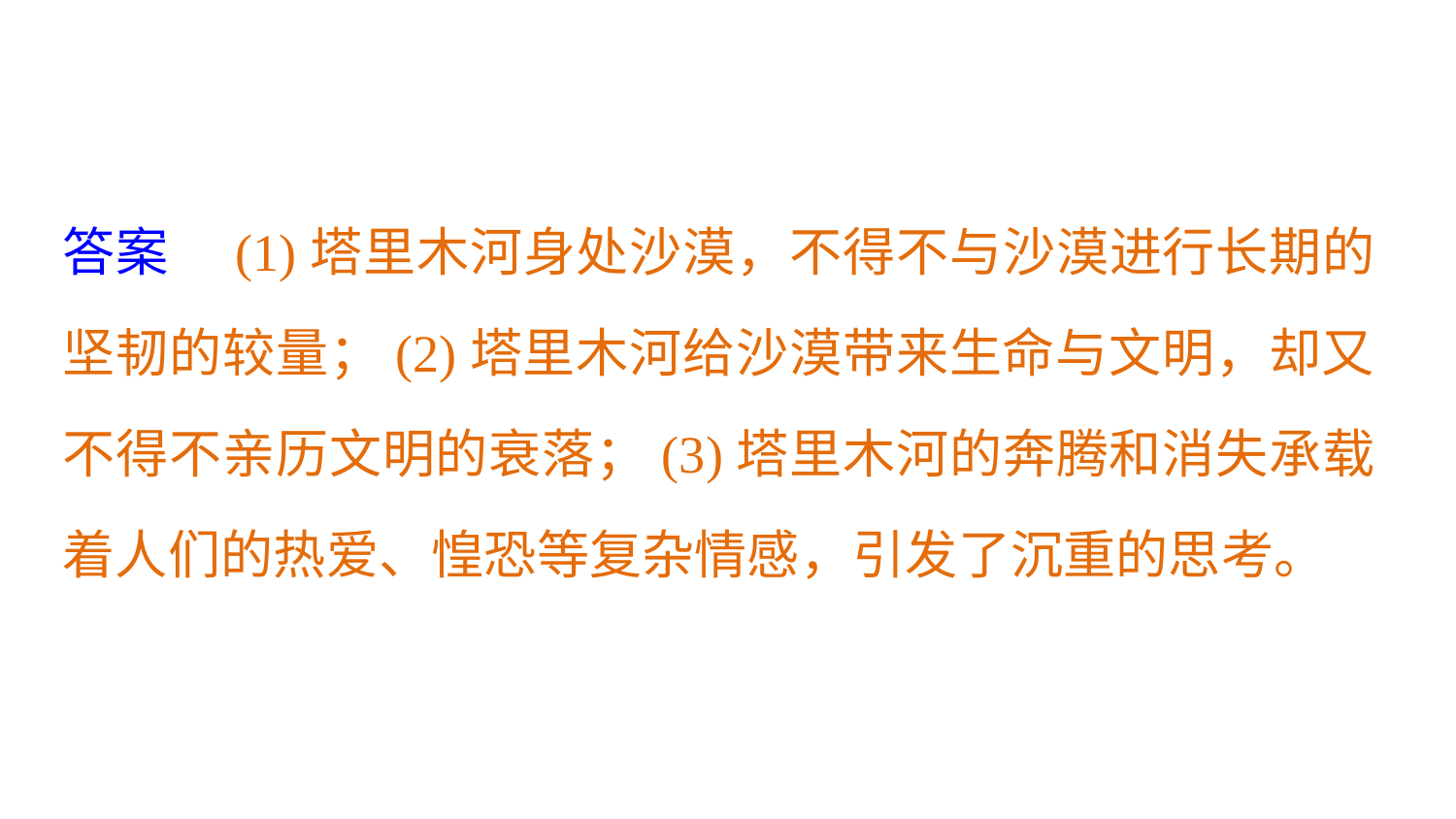

答案　(1)塔里木河身处沙漠，不得不与沙漠进行长期的坚韧的较量；(2)塔里木河给沙漠带来生命与文明，却又不得不亲历文明的衰落；(3)塔里木河的奔腾和消失承载着人们的热爱、惶恐等复杂情感，引发了沉重的思考。